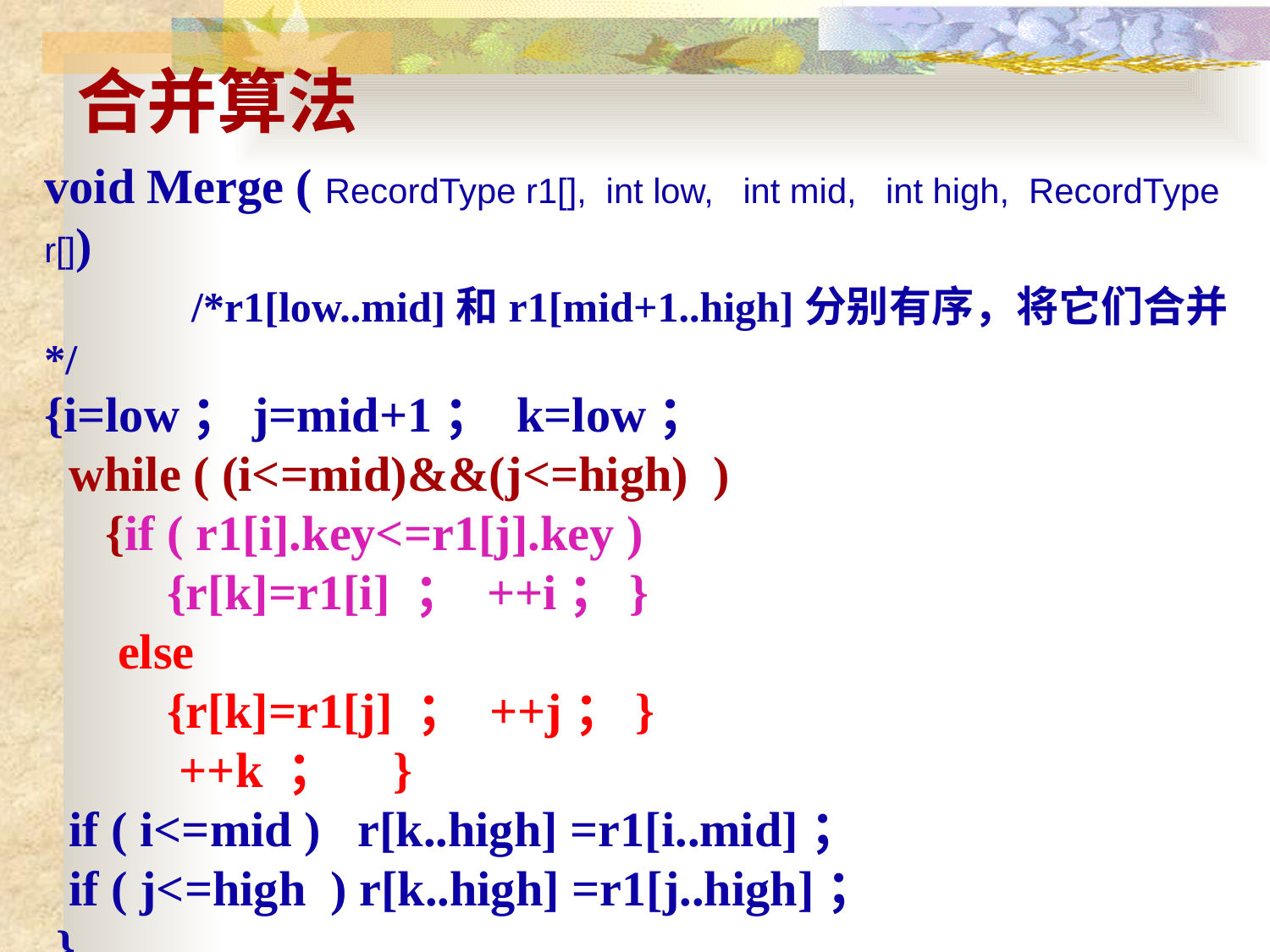

# 合并算法
void Merge ( RecordType r1[],  int low,   int mid,   int high,  RecordType  r[])
            /*r1[low..mid]和r1[mid+1..high]分别有序，将它们合并*/
{i=low；j=mid+1； k=low；
  while ( (i<=mid)&&(j<=high)  )
     {if ( r1[i].key<=r1[j].key )
          {r[k]=r1[i] ； ++i；}
      else
          {r[k]=r1[j] ； ++j；}
           ++k ；    }
  if ( i<=mid )   r[k..high] =r1[i..mid]；
  if ( j<=high  ) r[k..high] =r1[j..high]；
 }